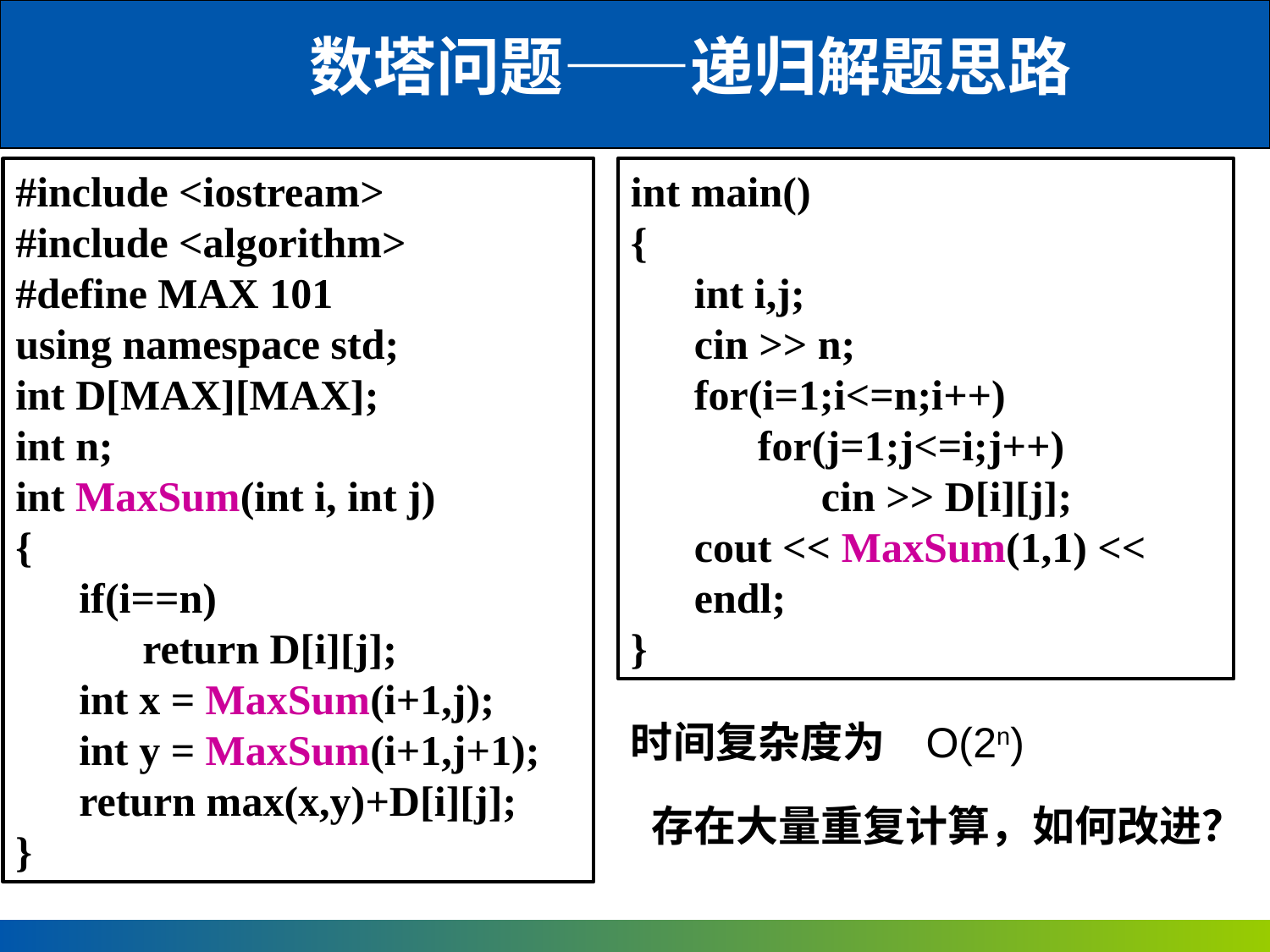

数塔问题——递归解题思路
#include <iostream>
#include <algorithm>
#define MAX 101
using namespace std;
int D[MAX][MAX];
int n;
int MaxSum(int i, int j)
{
if(i==n)
return D[i][j];
int x = MaxSum(i+1,j);
int y = MaxSum(i+1,j+1);
return max(x,y)+D[i][j];
}
int main()
{
int i,j;
cin >> n;
for(i=1;i<=n;i++)
for(j=1;j<=i;j++)
cin >> D[i][j];
cout << MaxSum(1,1) << endl;
}
时间复杂度为
O(2n)
存在大量重复计算，如何改进？